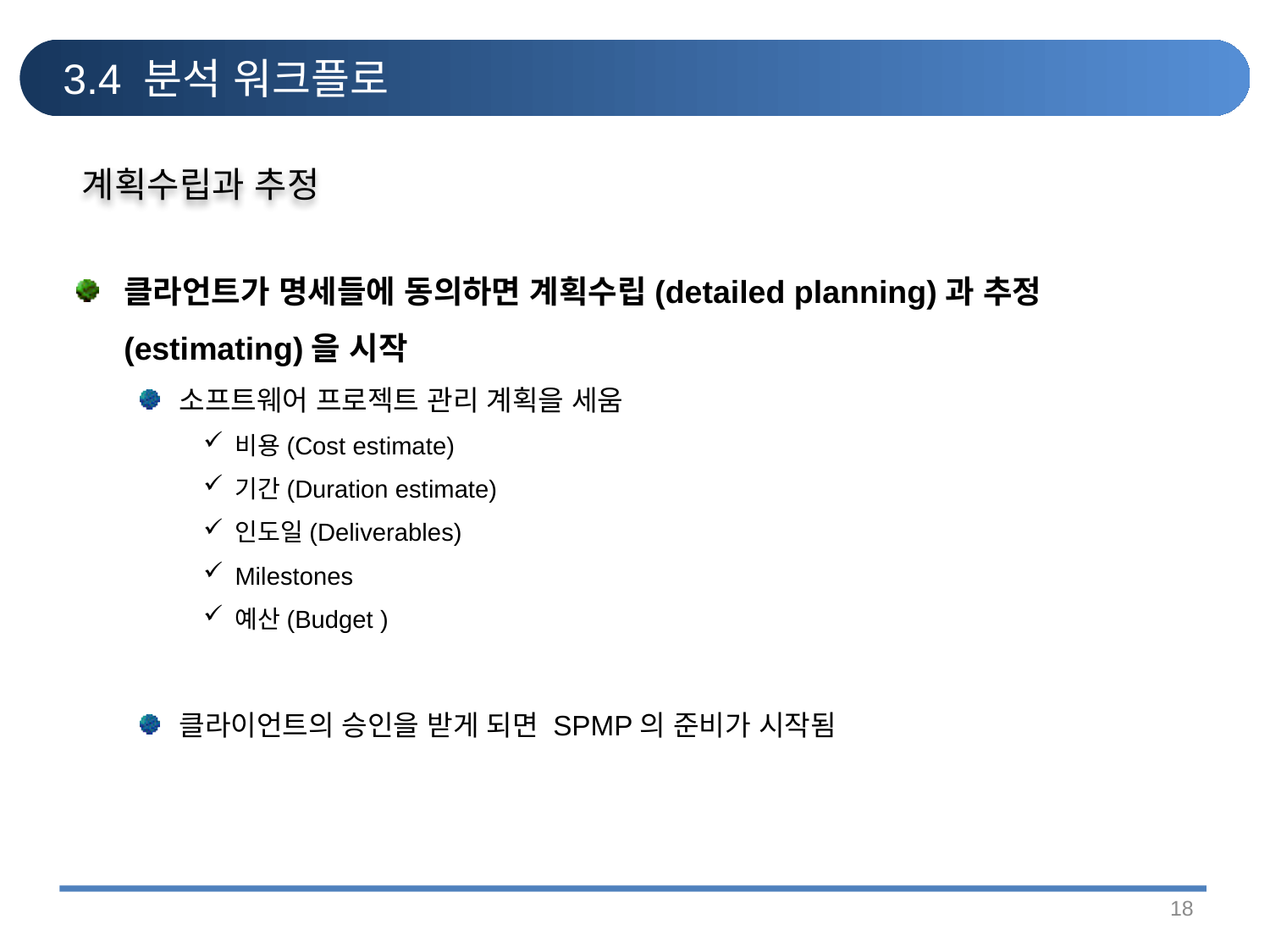

# 3.4 분석 워크플로
계획수립과 추정
클라언트가 명세들에 동의하면 계획수립(detailed planning)과 추정(estimating)을 시작
소프트웨어 프로젝트 관리 계획을 세움
비용(Cost estimate)
기간(Duration estimate)
인도일(Deliverables)
Milestones
예산(Budget )

클라이언트의 승인을 받게 되면 SPMP의 준비가 시작됨
18